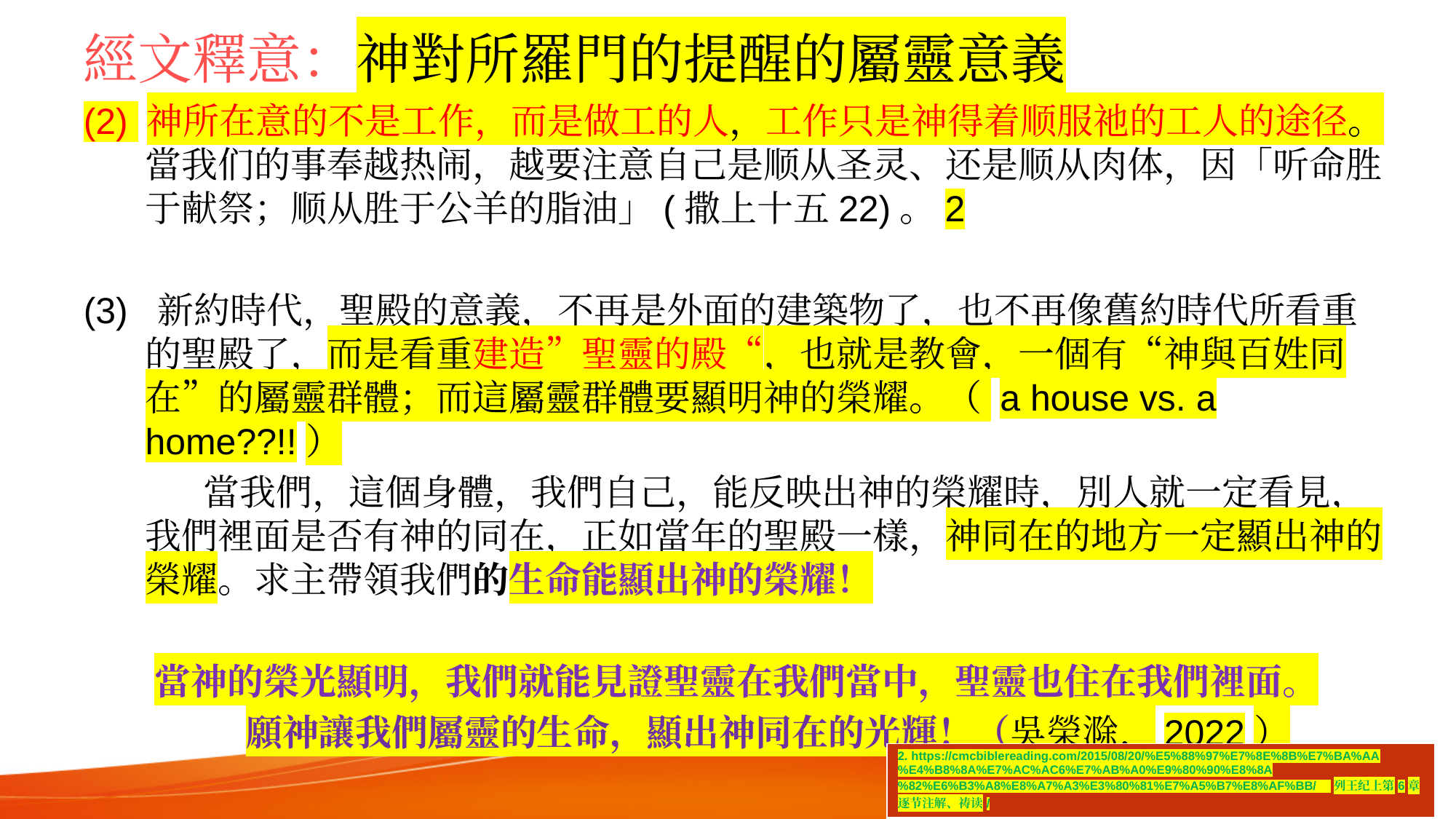

# 經文釋意：神對所羅門的提醒的屬靈意義
(2) 神所在意的不是工作，而是做工的人，工作只是神得着顺服祂的工人的途径。當我们的事奉越热闹，越要注意自己是顺从圣灵、还是顺从肉体，因「听命胜于献祭；顺从胜于公羊的脂油」(撒上十五22)。2

(3)  新約時代，聖殿的意義，不再是外面的建築物了，也不再像舊約時代所看重的聖殿了，而是看重建造”聖靈的殿“，也就是教會，一個有“神與百姓同在”的屬靈群體；而這屬靈群體要顯明神的榮耀。（ a house vs. a home??!!）
            當我們，這個身體，我們自己，能反映出神的榮耀時，別人就一定看見，我們裡面是否有神的同在，正如當年的聖殿一樣，神同在的地方一定顯出神的榮耀。求主帶領我們的生命能顯出神的榮耀！

當神的榮光顯明，我們就能見證聖靈在我們當中，聖靈也住在我們裡面。
願神讓我們屬靈的生命，顯出神同在的光輝！（吳榮滁，2022）

| 2. https://cmcbiblereading.com/2015/08/20/%E5%88%97%E7%8E%8B%E7%BA%AA%E4%B8%8A%E7%AC%AC6%E7%AB%A0%E9%80%90%E8%8A%82%E6%B3%A8%E8%A7%A3%E3%80%81%E7%A5%B7%E8%AF%BB/ 列王纪上第6章逐节注解、祷读/ |
| --- |